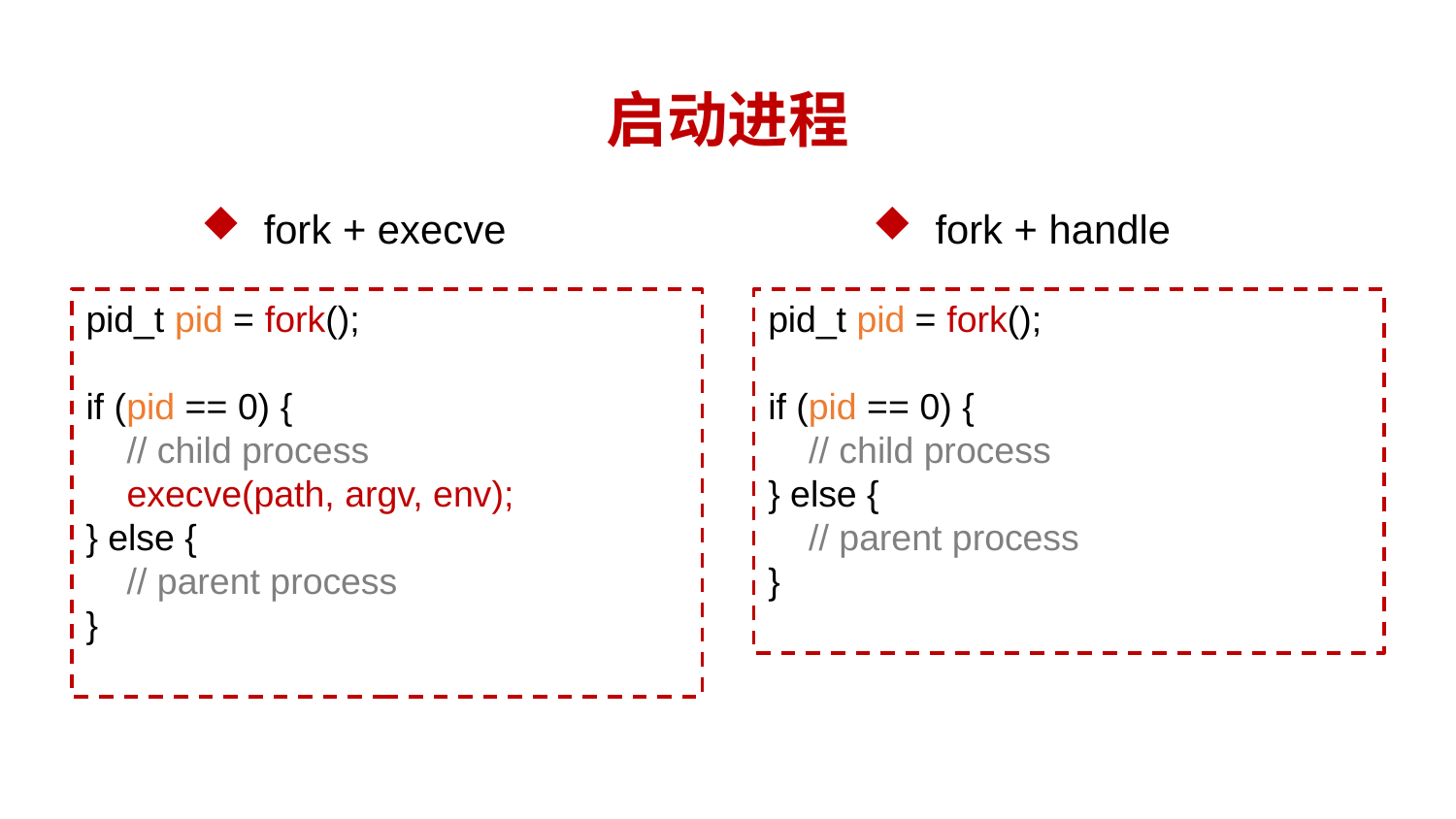

# 启动进程
  fork + execve

  fork + handle

pid_t pid = fork();
if (pid == 0) {
    // child process
    execve(path, argv, env);
} else {
    // parent process
}

pid_t pid = fork();
if (pid == 0) {
    // child process
} else {
    // parent process
}